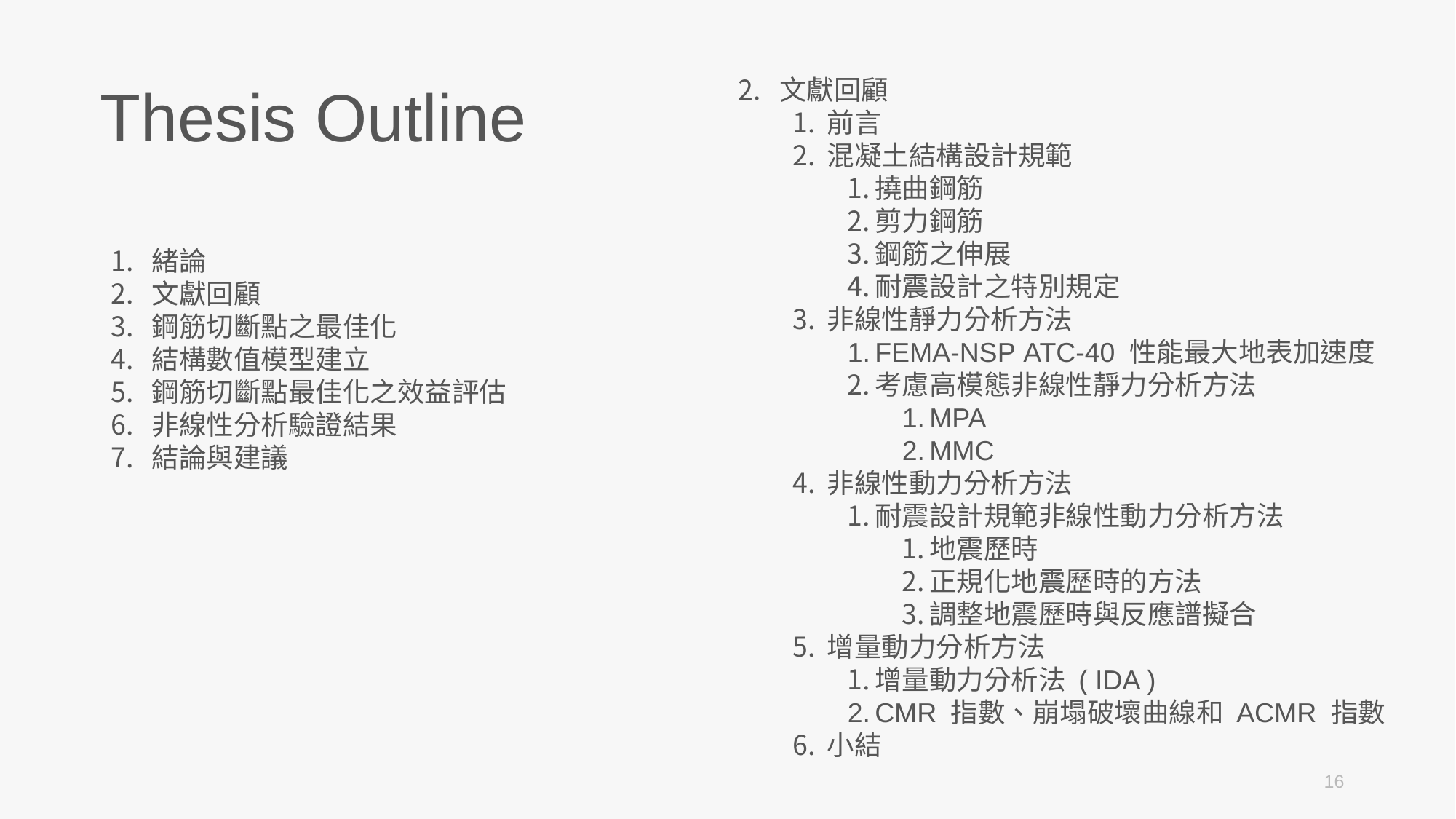

文獻回顧
前言
混凝土結構設計規範
撓曲鋼筋
剪力鋼筋
鋼筋之伸展
耐震設計之特別規定
非線性靜力分析方法
FEMA-NSP ATC-40 性能最大地表加速度
考慮高模態非線性靜力分析方法
MPA
MMC
非線性動力分析方法
耐震設計規範非線性動力分析方法
地震歷時
正規化地震歷時的方法
調整地震歷時與反應譜擬合
增量動力分析方法
增量動力分析法 ( IDA )
CMR 指數、崩塌破壞曲線和 ACMR 指數
小結
Thesis Outline
緒論
文獻回顧
鋼筋切斷點之最佳化
結構數值模型建立
鋼筋切斷點最佳化之效益評估
非線性分析驗證結果
結論與建議
16